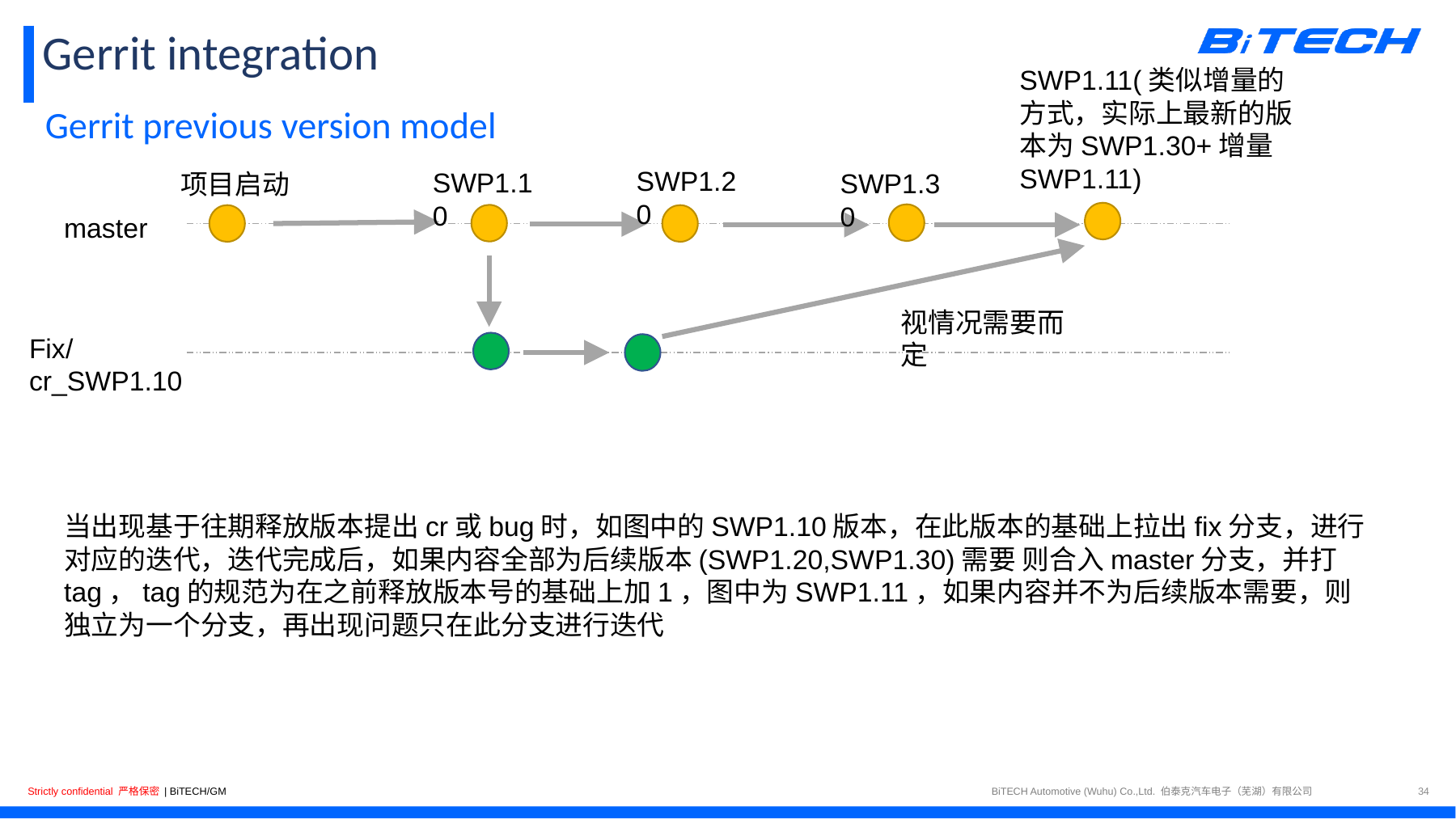

SWP1.11(类似增量的方式，实际上最新的版本为SWP1.30+增量SWP1.11)
Gerrit integration
Gerrit previous version model
SWP1.20
SWP1.10
SWP1.30
项目启动

master

视情况需要而定
Fix/cr_SWP1.10

当出现基于往期释放版本提出cr或bug时，如图中的SWP1.10版本，在此版本的基础上拉出fix分支，进行对应的迭代，迭代完成后，如果内容全部为后续版本(SWP1.20,SWP1.30)需要 则合入master分支，并打tag，tag的规范为在之前释放版本号的基础上加1，图中为SWP1.11，如果内容并不为后续版本需要，则独立为一个分支，再出现问题只在此分支进行迭代

34